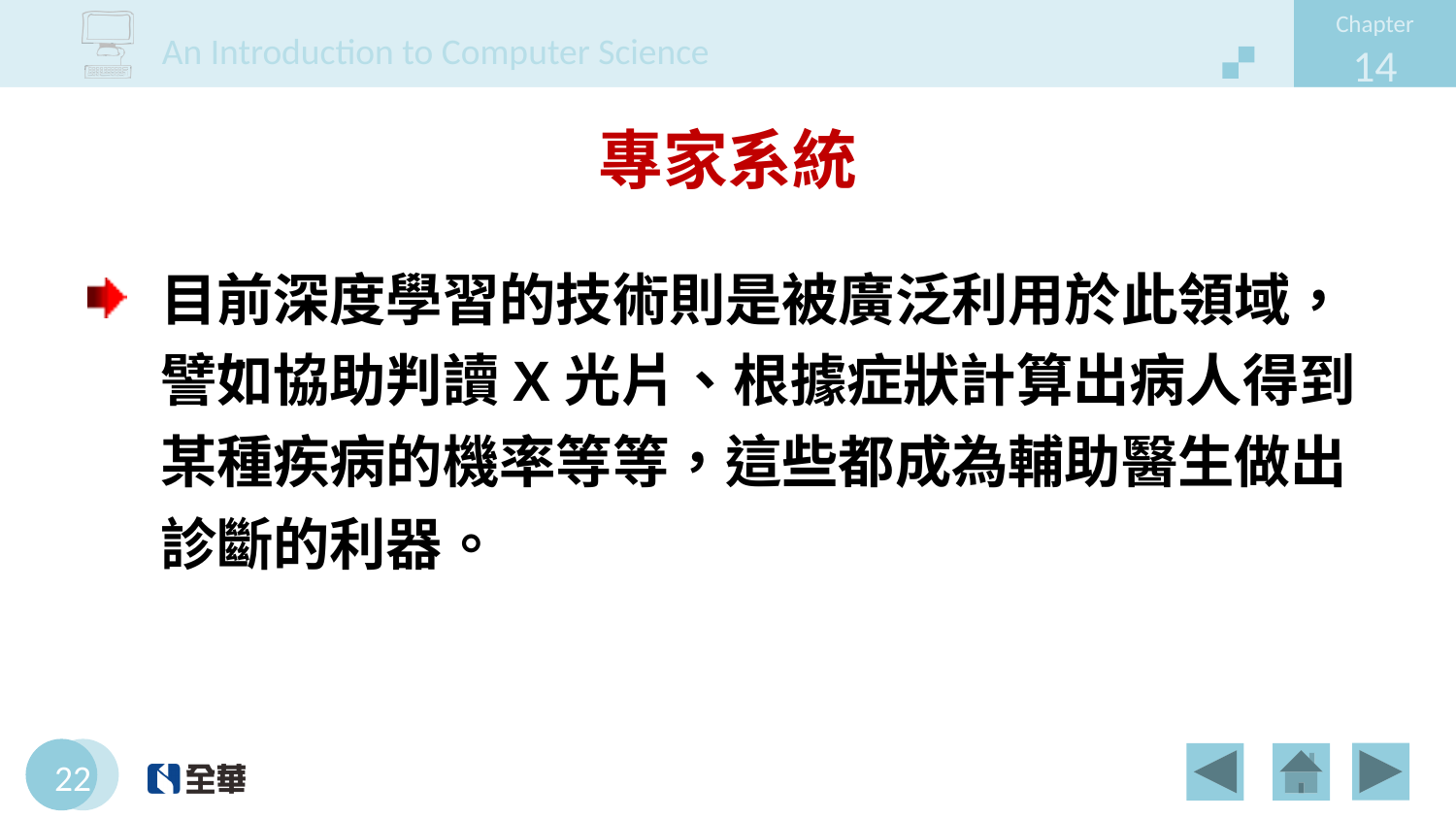

# 專家系統
目前深度學習的技術則是被廣泛利用於此領域，譬如協助判讀X光片、根據症狀計算出病人得到某種疾病的機率等等，這些都成為輔助醫生做出診斷的利器。